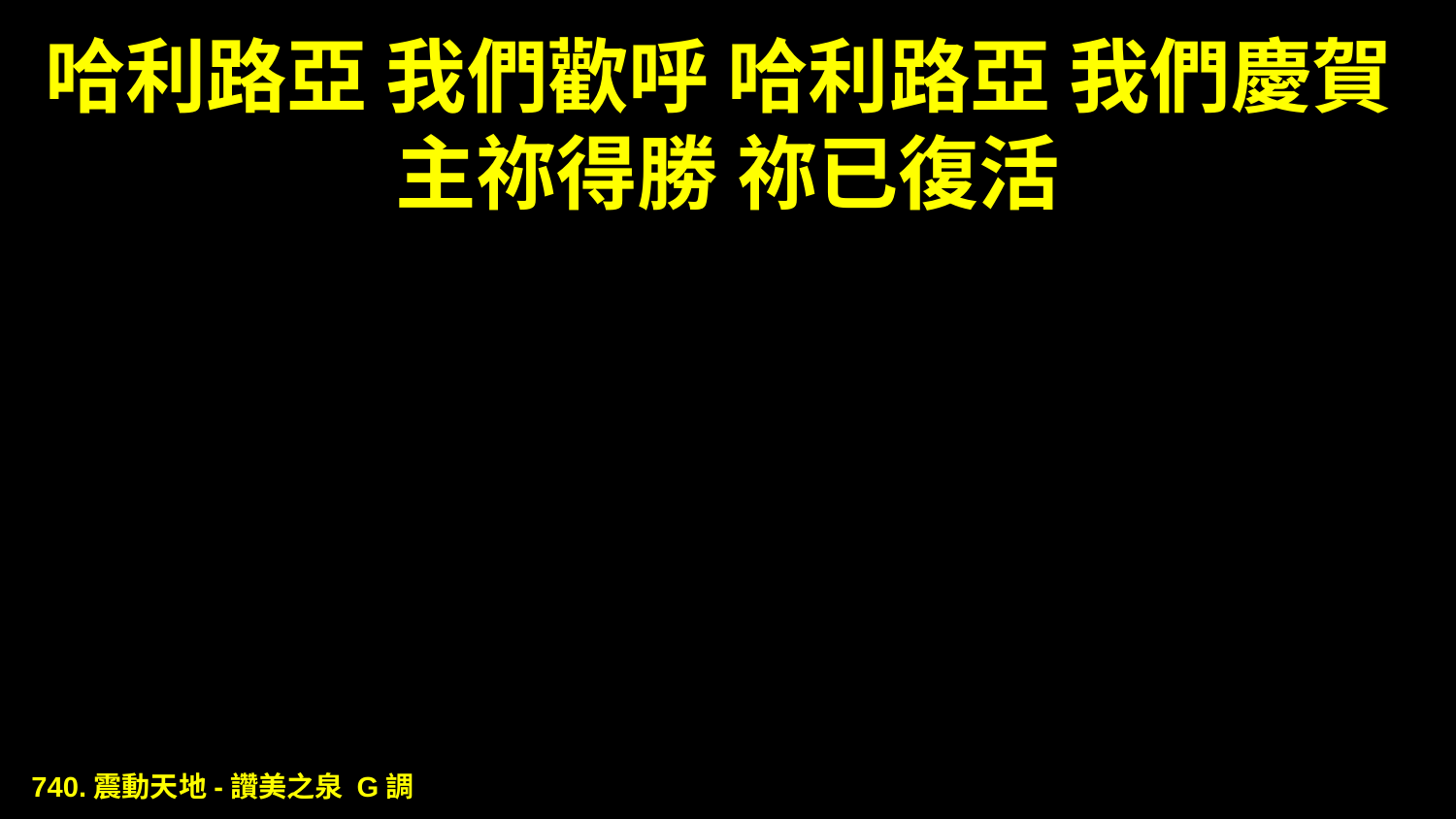

# 哈利路亞 我們歡呼 哈利路亞 我們慶賀 主祢得勝 祢已復活
740.震動天地-讚美之泉 G調